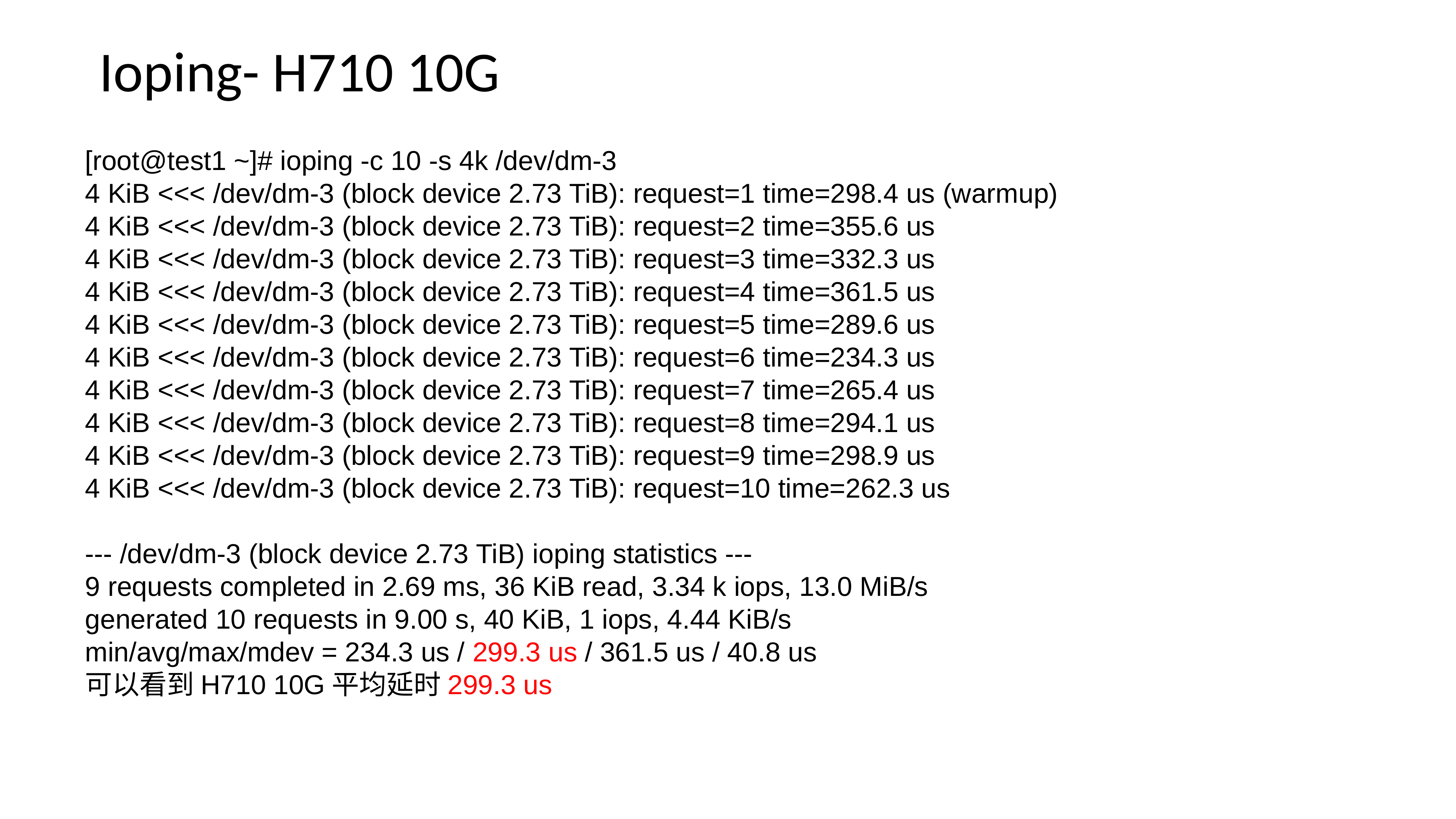

Ioping- H710 10G
[root@test1 ~]# ioping -c 10 -s 4k /dev/dm-3
4 KiB <<< /dev/dm-3 (block device 2.73 TiB): request=1 time=298.4 us (warmup)
4 KiB <<< /dev/dm-3 (block device 2.73 TiB): request=2 time=355.6 us
4 KiB <<< /dev/dm-3 (block device 2.73 TiB): request=3 time=332.3 us
4 KiB <<< /dev/dm-3 (block device 2.73 TiB): request=4 time=361.5 us
4 KiB <<< /dev/dm-3 (block device 2.73 TiB): request=5 time=289.6 us
4 KiB <<< /dev/dm-3 (block device 2.73 TiB): request=6 time=234.3 us
4 KiB <<< /dev/dm-3 (block device 2.73 TiB): request=7 time=265.4 us
4 KiB <<< /dev/dm-3 (block device 2.73 TiB): request=8 time=294.1 us
4 KiB <<< /dev/dm-3 (block device 2.73 TiB): request=9 time=298.9 us
4 KiB <<< /dev/dm-3 (block device 2.73 TiB): request=10 time=262.3 us

--- /dev/dm-3 (block device 2.73 TiB) ioping statistics ---
9 requests completed in 2.69 ms, 36 KiB read, 3.34 k iops, 13.0 MiB/s
generated 10 requests in 9.00 s, 40 KiB, 1 iops, 4.44 KiB/s
min/avg/max/mdev = 234.3 us / 299.3 us / 361.5 us / 40.8 us
可以看到H710 10G平均延时299.3 us